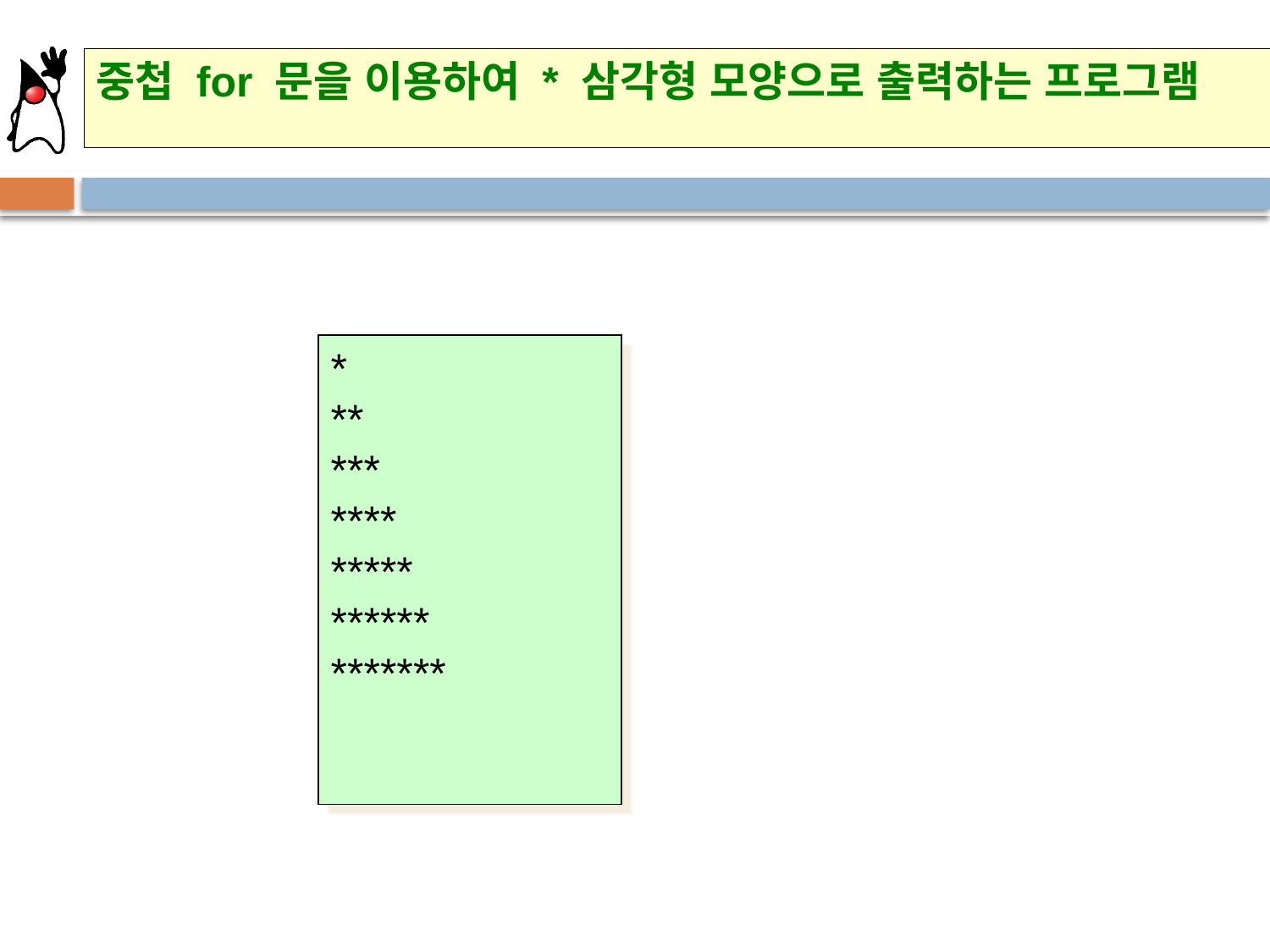

중첩 for 문을 이용하여 * 삼각형 모양으로 출력하는 프로그램

*
**
***
****
*****
******
*******